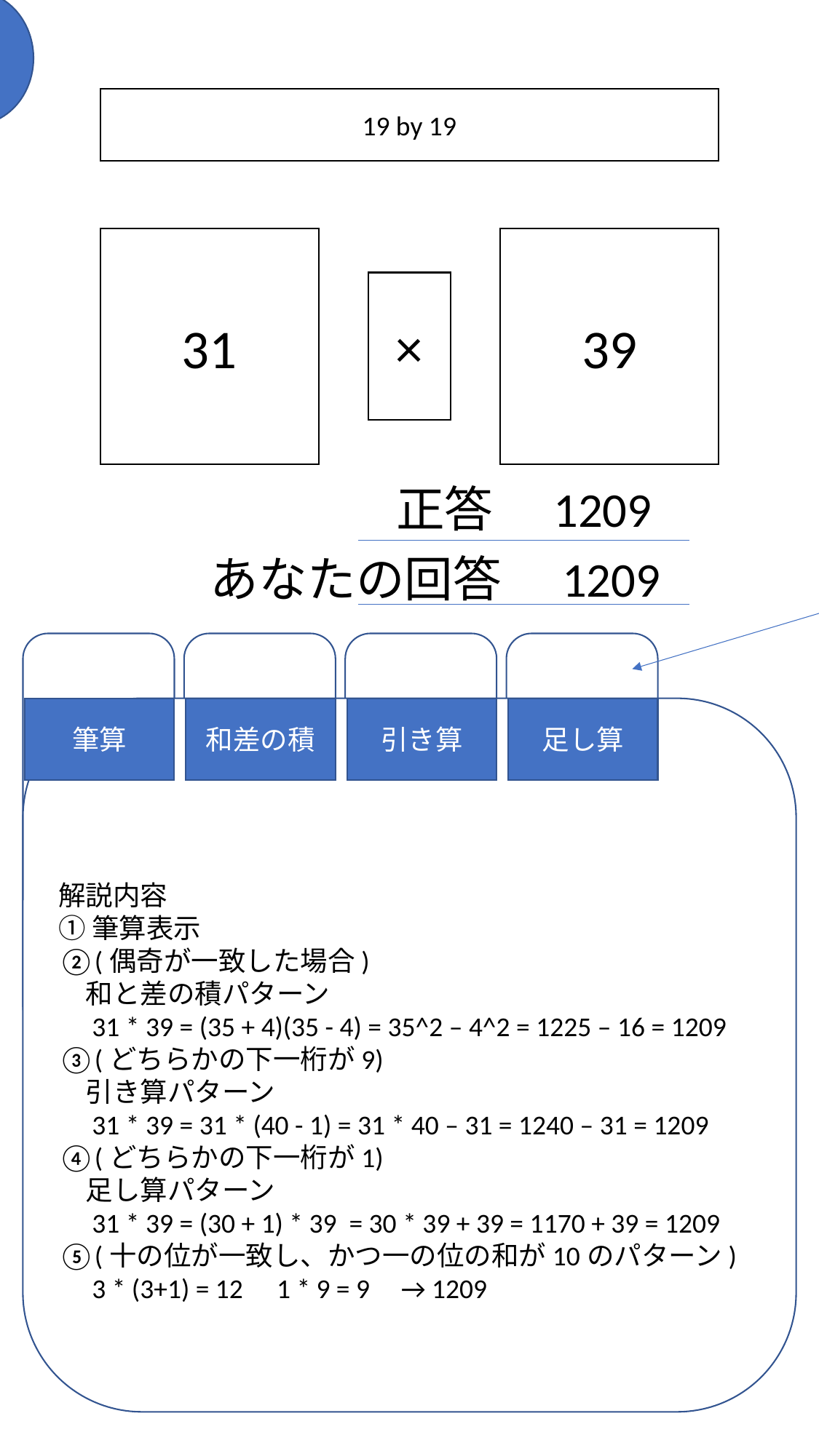

B-1
19 by 19
31
39
×
正答　1209
タブで解説を選択
タブはパターン別に条件一致する分だけ表示
あなたの回答　1209

筆算
和差の積
引き算
足し算
解説内容
①筆算表示
②(偶奇が一致した場合)
　和と差の積パターン
　31 * 39 = (35 + 4)(35 - 4) = 35^2 – 4^2 = 1225 – 16 = 1209
③(どちらかの下一桁が9)
　引き算パターン
　31 * 39 = 31 * (40 - 1) = 31 * 40 – 31 = 1240 – 31 = 1209
④(どちらかの下一桁が1)
　足し算パターン
　31 * 39 = (30 + 1) * 39  = 30 * 39 + 39 = 1170 + 39 = 1209
⑤(十の位が一致し、かつ一の位の和が10のパターン)
　3 * (3+1) = 12	1 * 9 = 9     → 1209